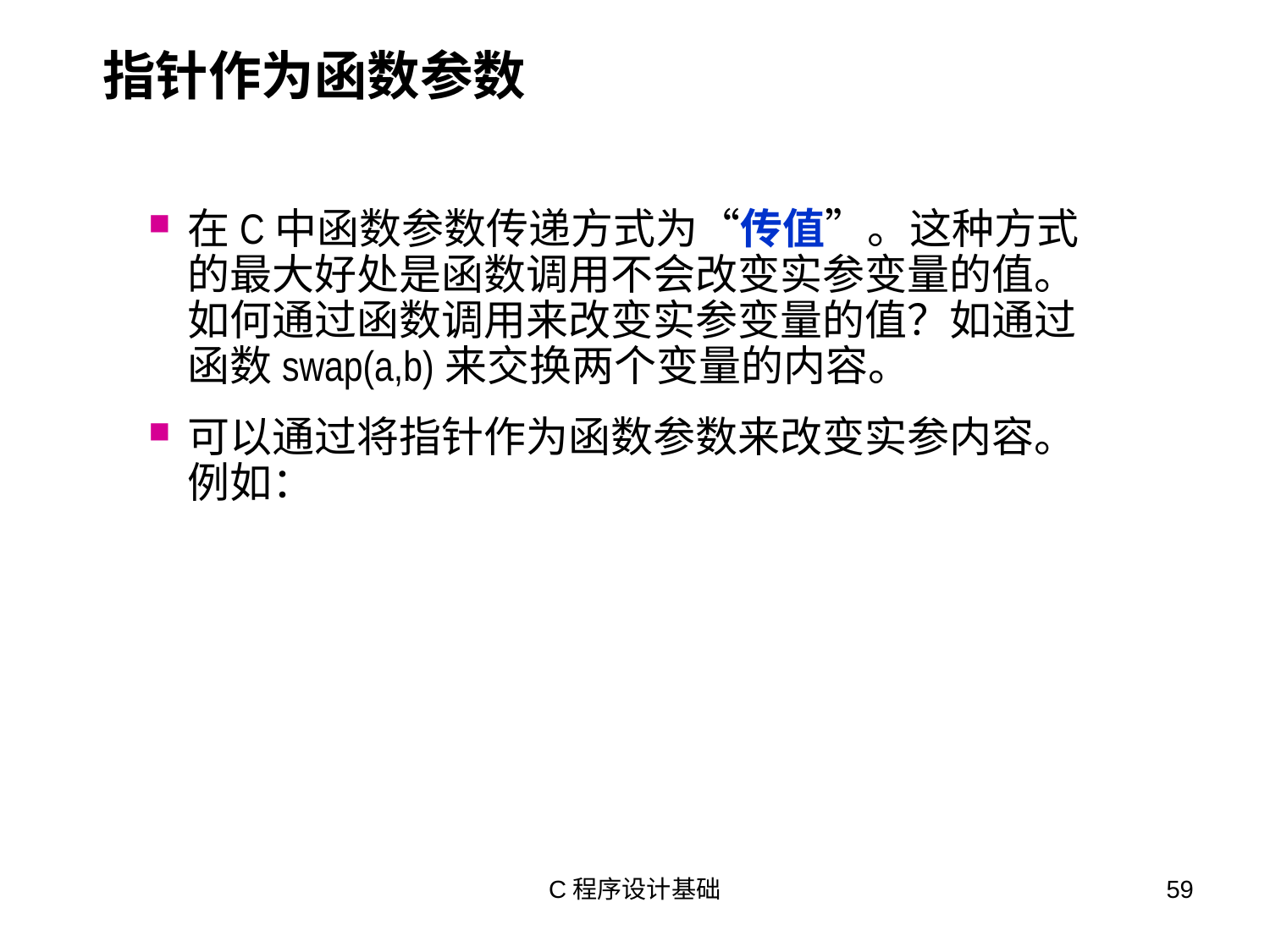

# 指针作为函数参数
在C中函数参数传递方式为“传值”。这种方式的最大好处是函数调用不会改变实参变量的值。如何通过函数调用来改变实参变量的值？如通过函数swap(a,b)来交换两个变量的内容。
可以通过将指针作为函数参数来改变实参内容。例如：
C程序设计基础
59